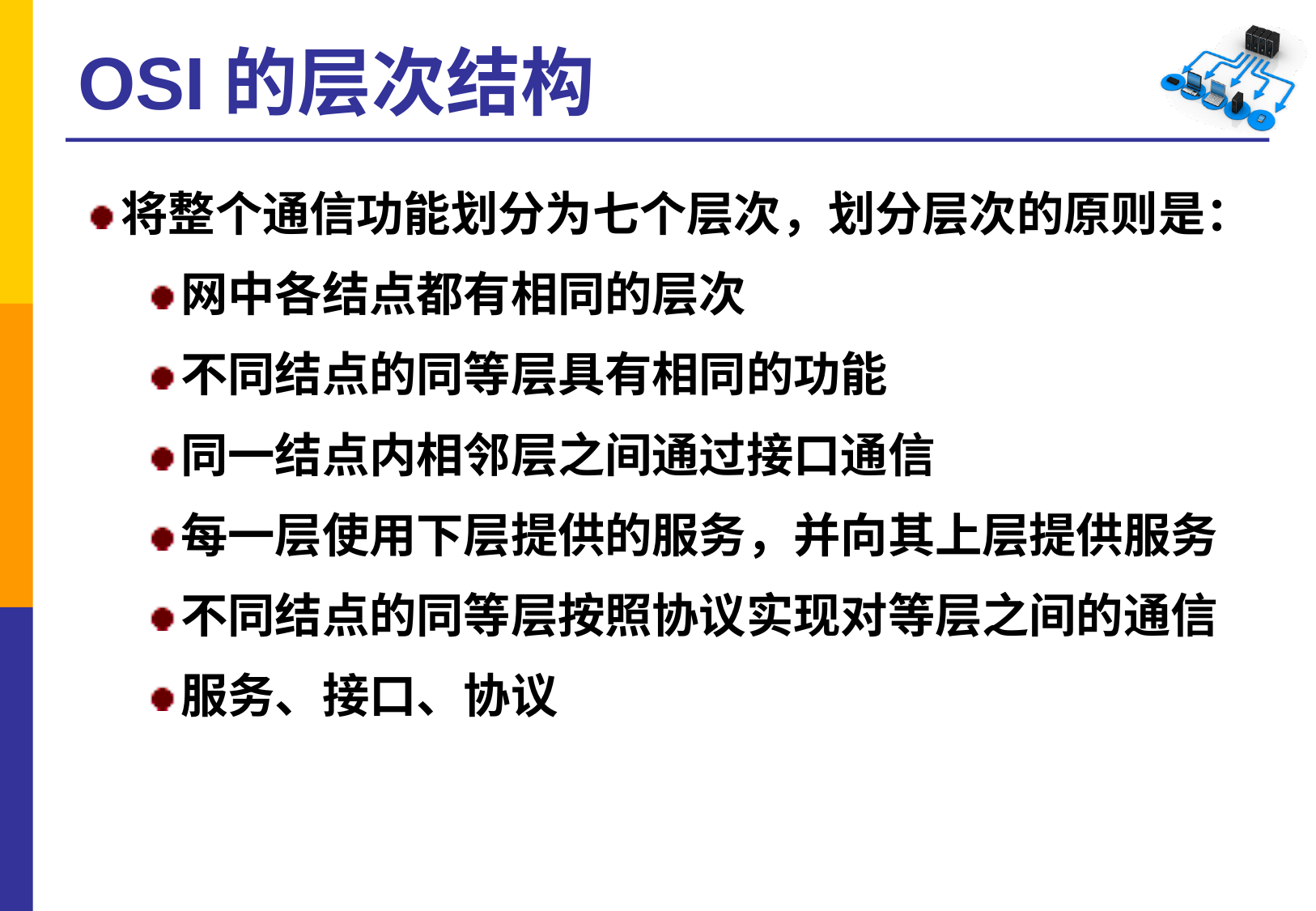

# OSI的层次结构
将整个通信功能划分为七个层次，划分层次的原则是：
网中各结点都有相同的层次
不同结点的同等层具有相同的功能
同一结点内相邻层之间通过接口通信
每一层使用下层提供的服务，并向其上层提供服务
不同结点的同等层按照协议实现对等层之间的通信
服务、接口、协议